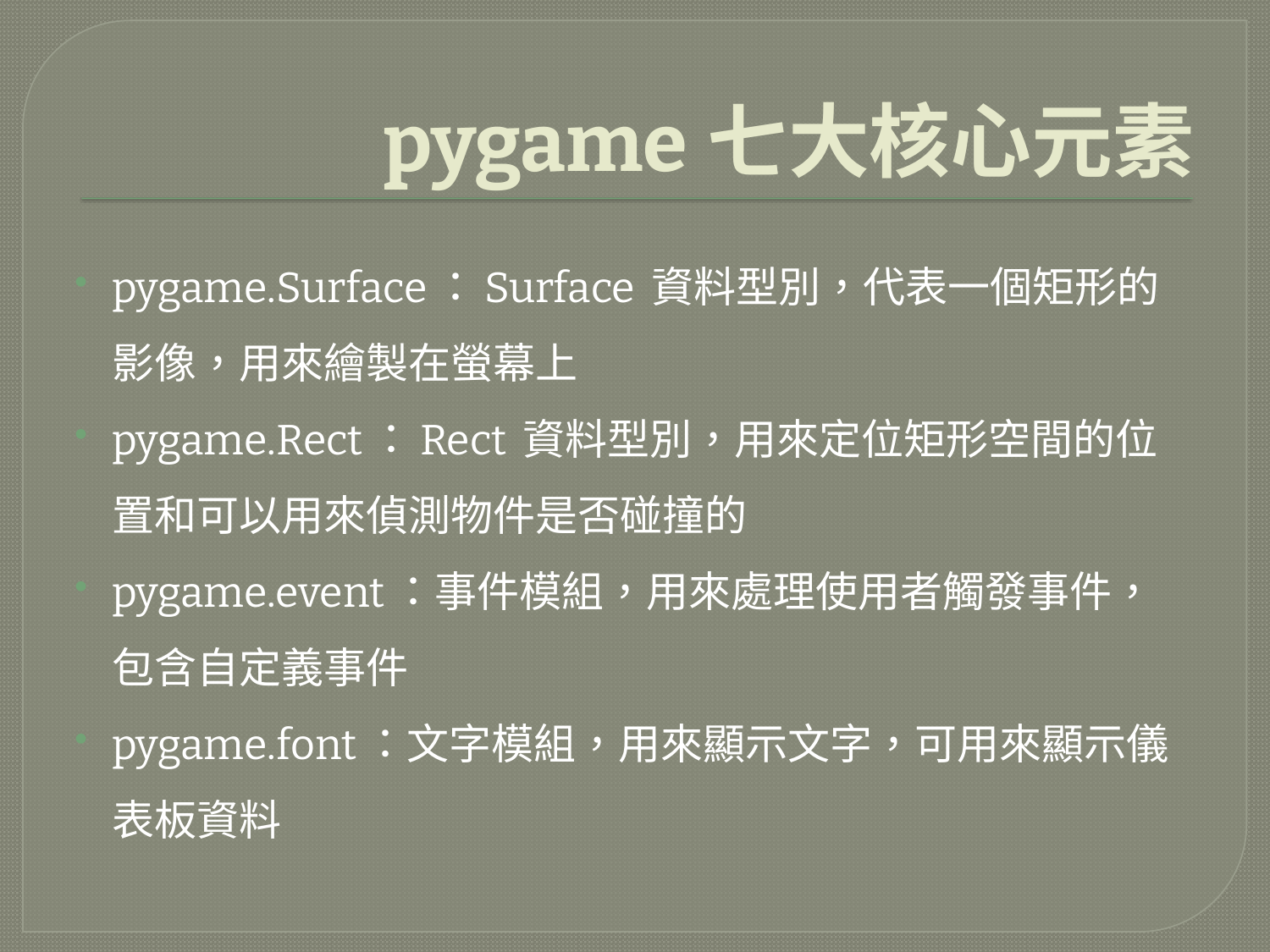

# pygame七大核心元素
pygame.Surface：Surface 資料型別，代表一個矩形的影像，用來繪製在螢幕上
pygame.Rect：Rect 資料型別，用來定位矩形空間的位置和可以用來偵測物件是否碰撞的
pygame.event：事件模組，用來處理使用者觸發事件，包含自定義事件
pygame.font：文字模組，用來顯示文字，可用來顯示儀表板資料